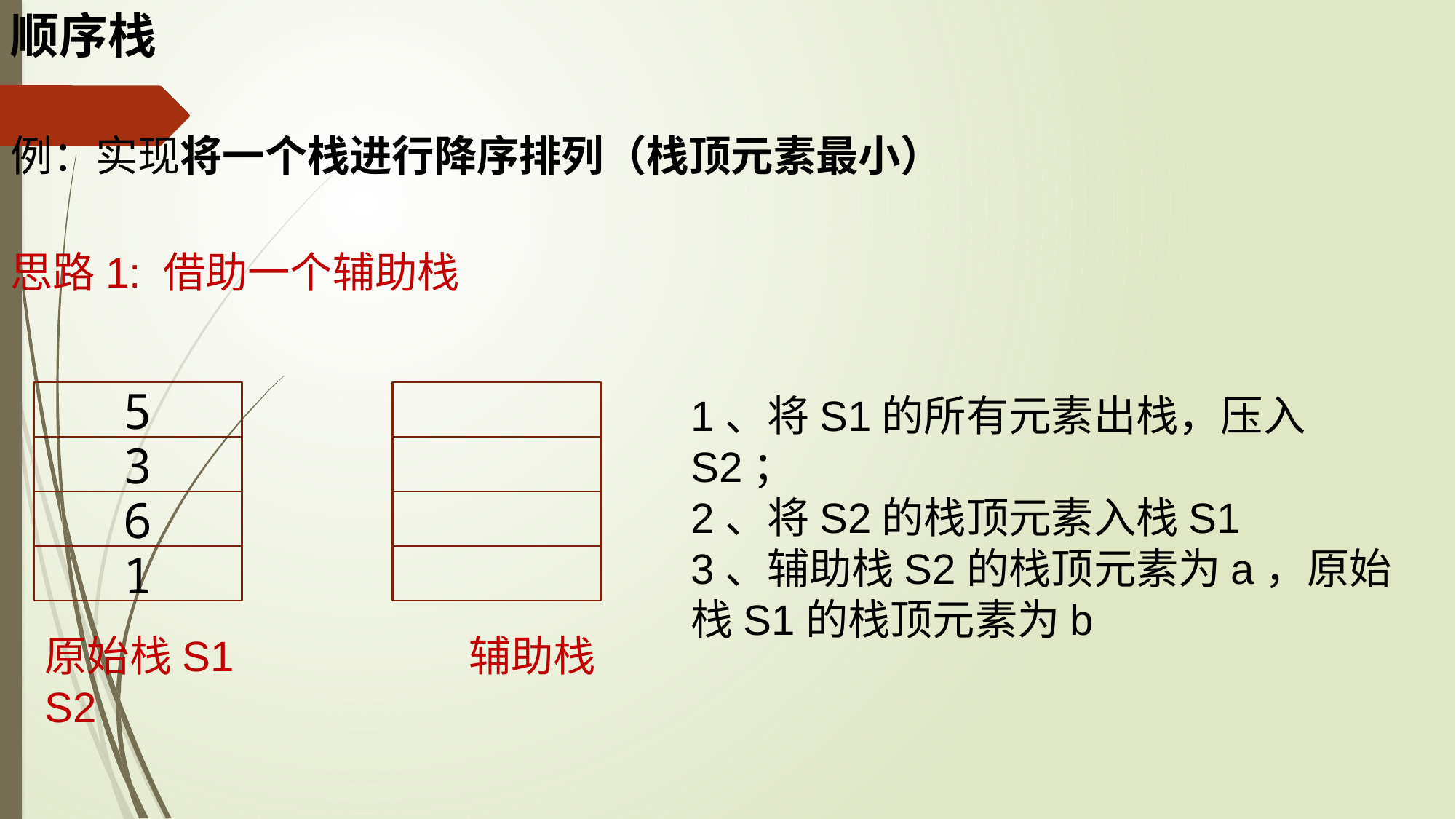

顺序栈
例：实现将一个栈进行降序排列（栈顶元素最小）
思路1: 借助一个辅助栈
5

1、将S1的所有元素出栈，压入S2；
2、将S2的栈顶元素入栈S1
3、辅助栈S2的栈顶元素为a，原始栈S1的栈顶元素为b
3

6

1

原始栈S1                   辅助栈S2